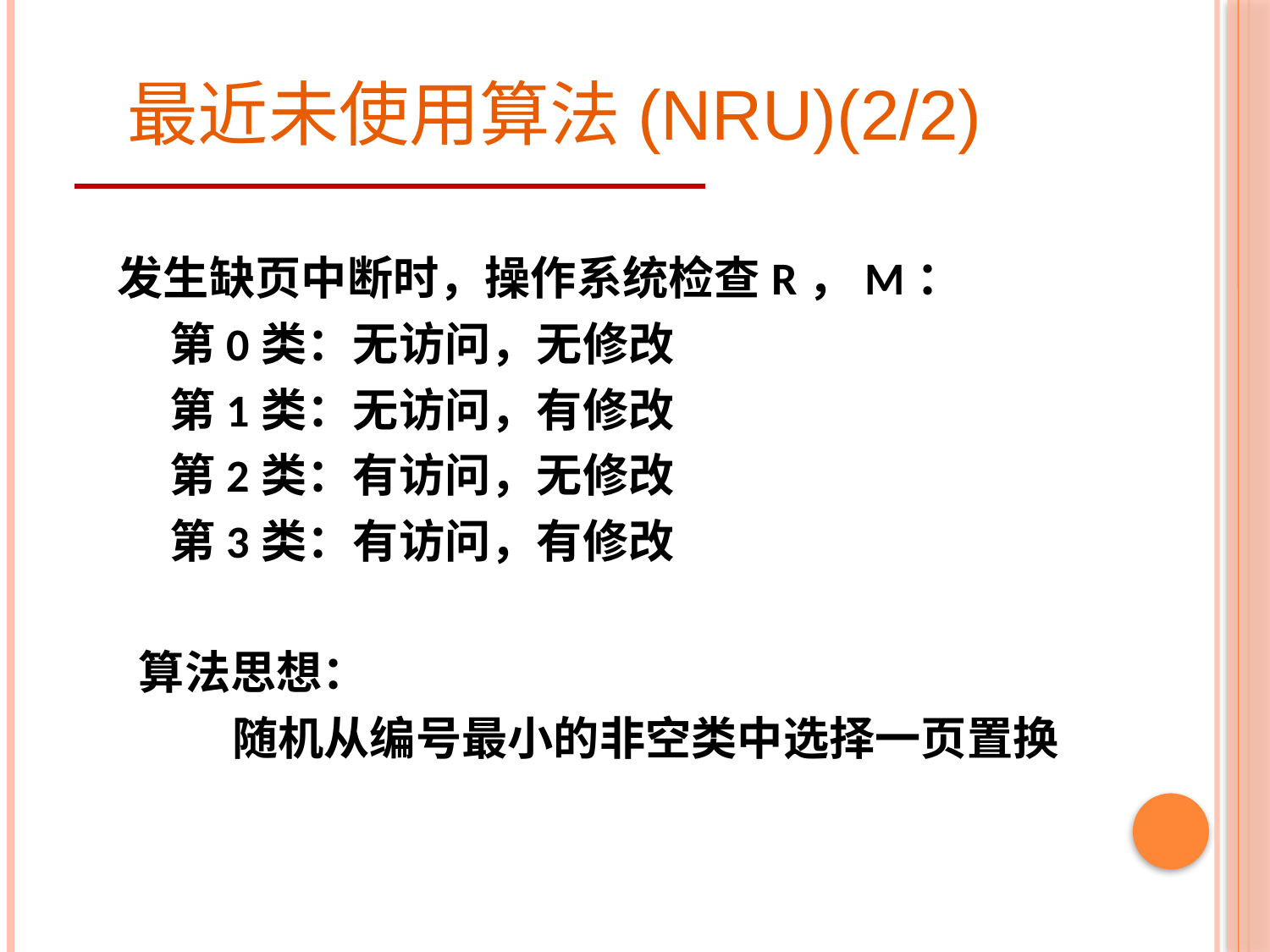

# 最近未使用算法(NRU)(2/2)
发生缺页中断时，操作系统检查R，M：
    第0类：无访问，无修改
    第1类：无访问，有修改
    第2类：有访问，无修改
    第3类：有访问，有修改

 算法思想：
          随机从编号最小的非空类中选择一页置换